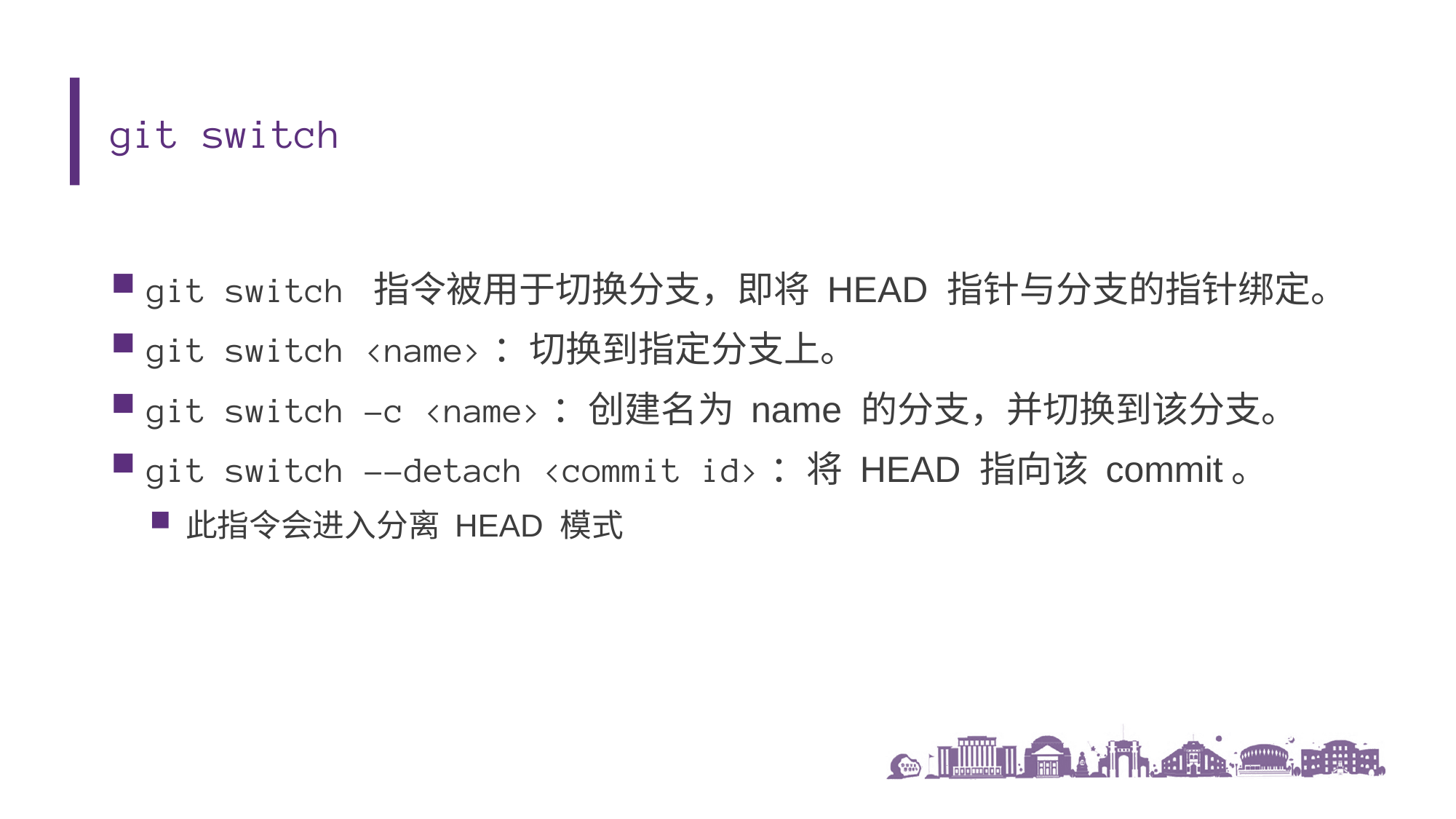

# git switch
git switch 指令被用于切换分支，即将 HEAD 指针与分支的指针绑定。
git switch <name>：切换到指定分支上。
git switch -c <name>：创建名为 name 的分支，并切换到该分支。
git switch --detach <commit id>：将 HEAD 指向该 commit。
此指令会进入分离 HEAD 模式